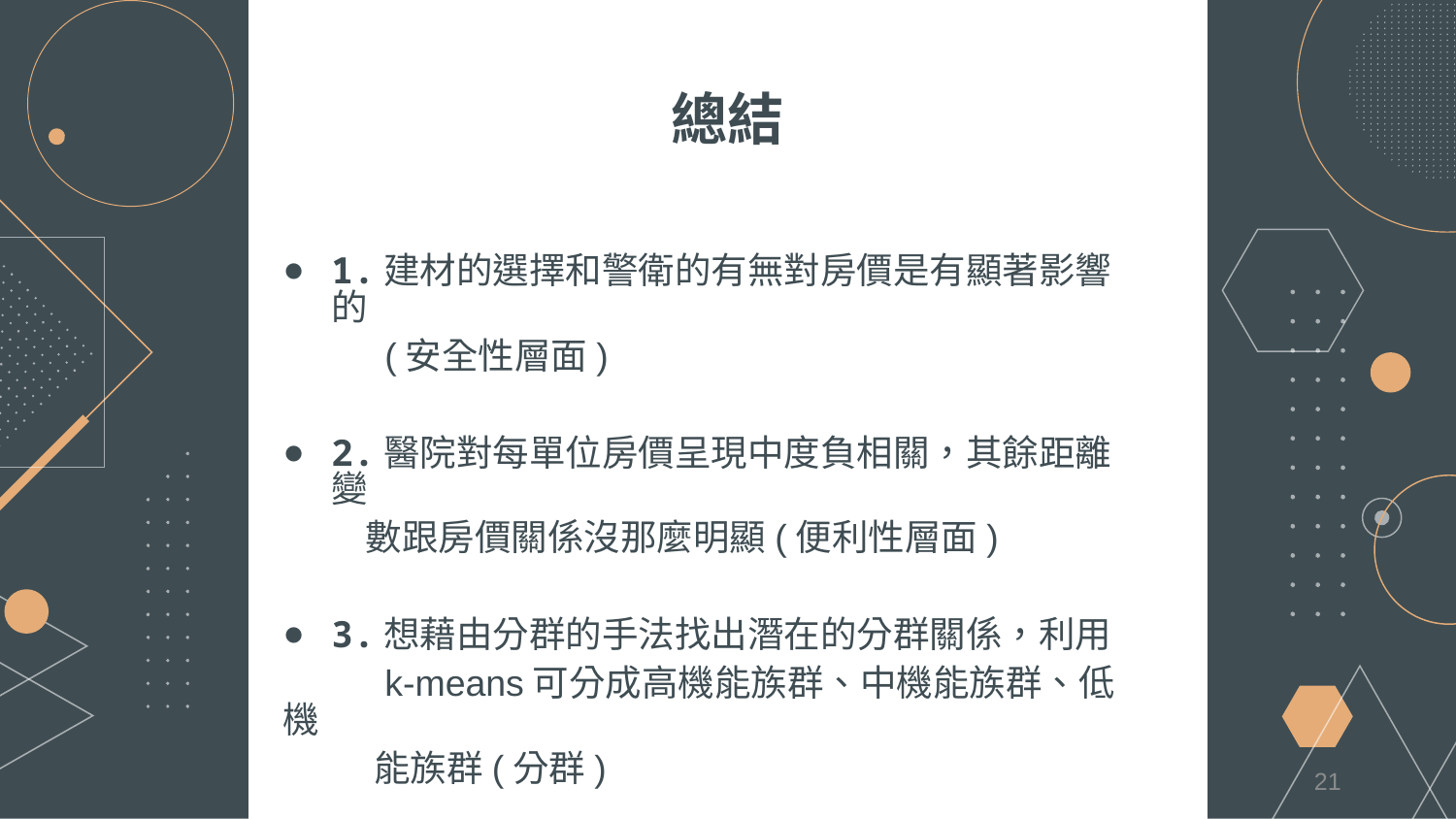

# 總結
1.建材的選擇和警衛的有無對房價是有顯著影響的
          (安全性層面)

2.醫院對每單位房價呈現中度負相關，其餘距離變
         數跟房價關係沒那麼明顯(便利性層面)

3.想藉由分群的手法找出潛在的分群關係，利用
          k-means可分成高機能族群、中機能族群、低機
          能族群(分群)

21